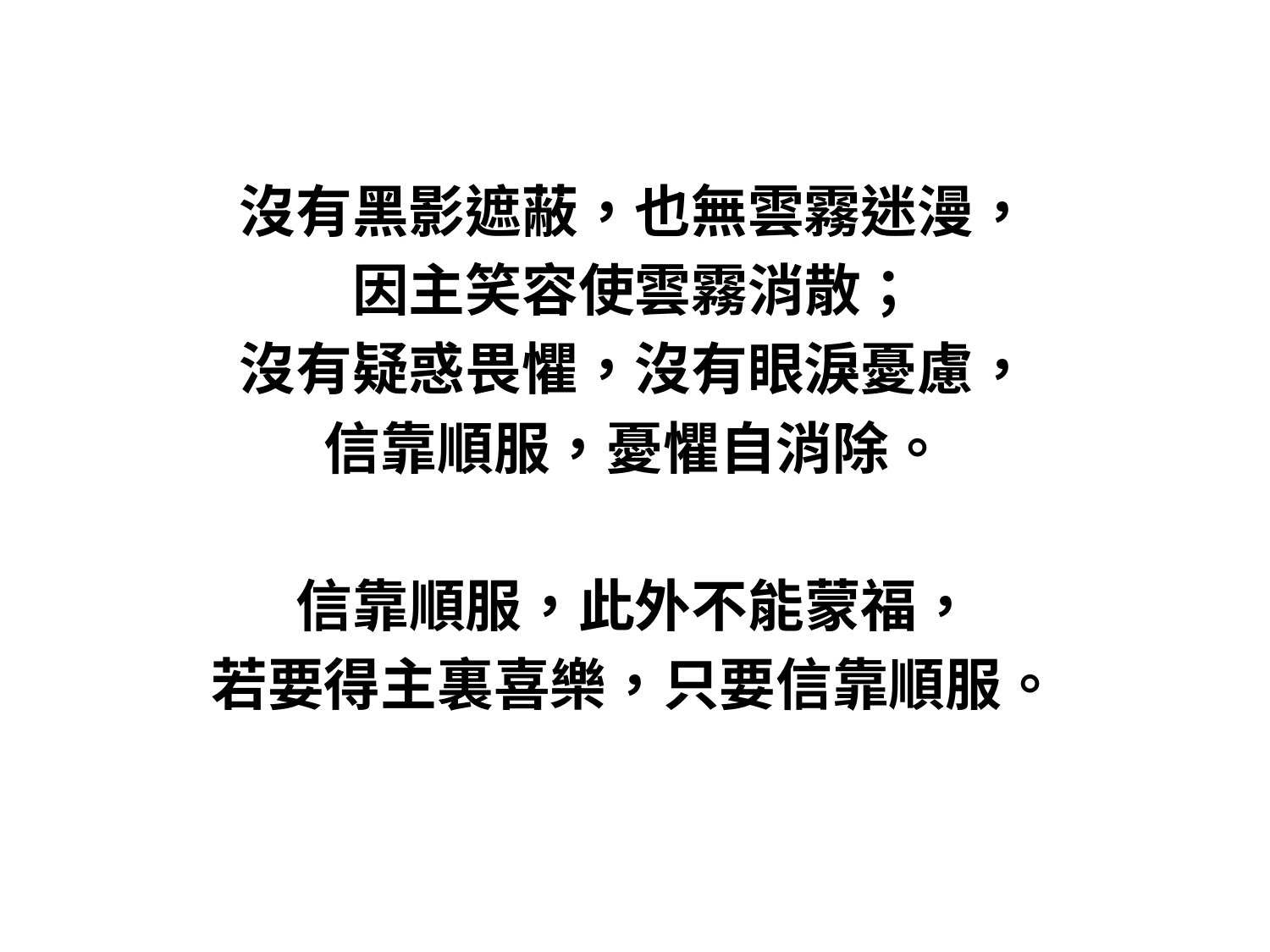

#
沒有黑影遮蔽，也無雲霧迷漫，
因主笑容使雲霧消散；
沒有疑惑畏懼，沒有眼淚憂慮，
信靠順服，憂懼自消除。

信靠順服，此外不能蒙福，
若要得主裏喜樂，只要信靠順服。